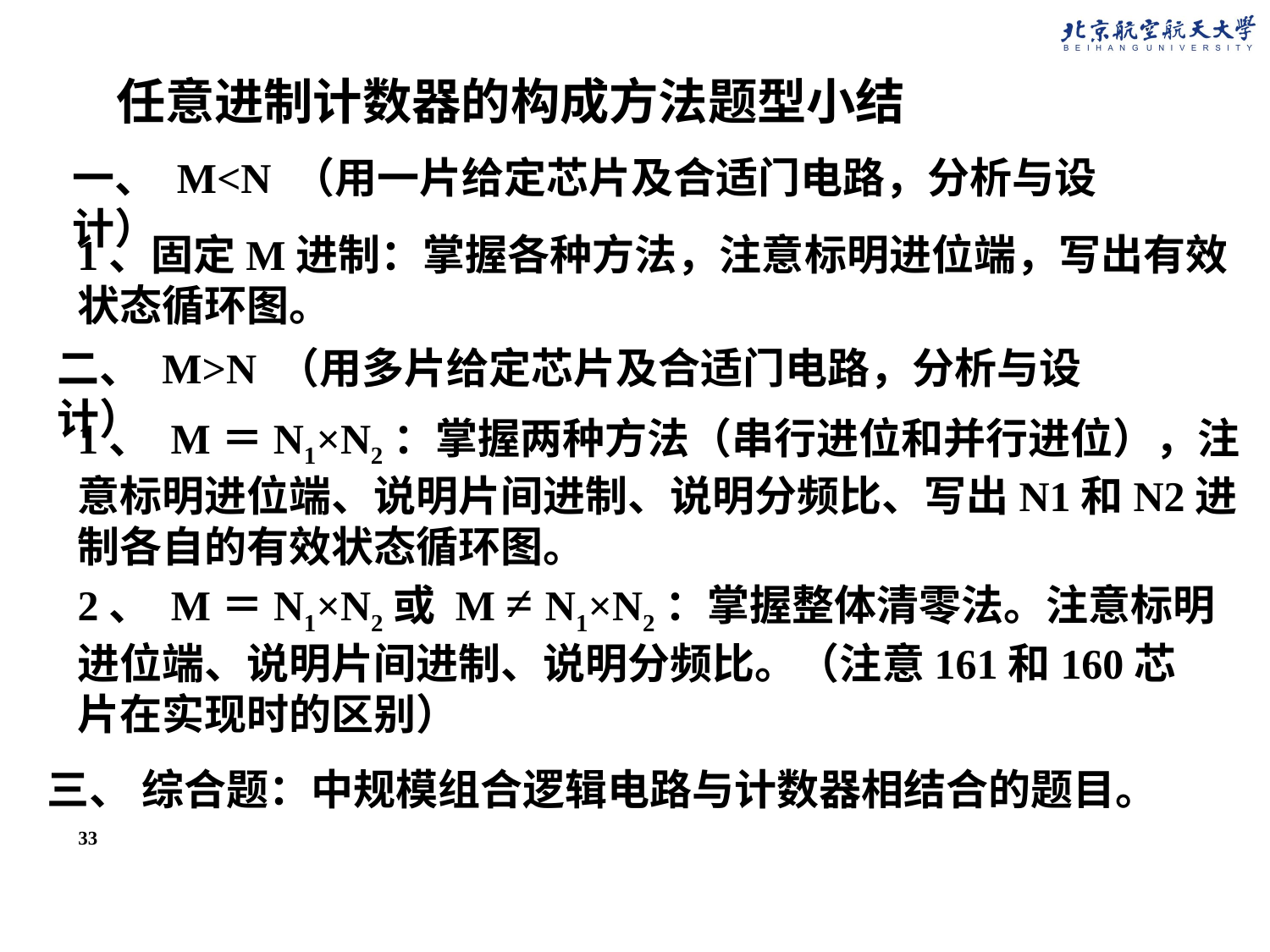

任意进制计数器的构成方法题型小结
一、 M<N （用一片给定芯片及合适门电路，分析与设计）
1、固定M进制：掌握各种方法，注意标明进位端，写出有效状态循环图。
二、 M>N （用多片给定芯片及合适门电路，分析与设计）
1、 M＝N1×N2：掌握两种方法（串行进位和并行进位），注意标明进位端、说明片间进制、说明分频比、写出N1和N2进制各自的有效状态循环图。
2、 M＝N1×N2或 M ≠ N1×N2：掌握整体清零法。注意标明进位端、说明片间进制、说明分频比。（注意161和160芯片在实现时的区别）
三、 综合题：中规模组合逻辑电路与计数器相结合的题目。
33